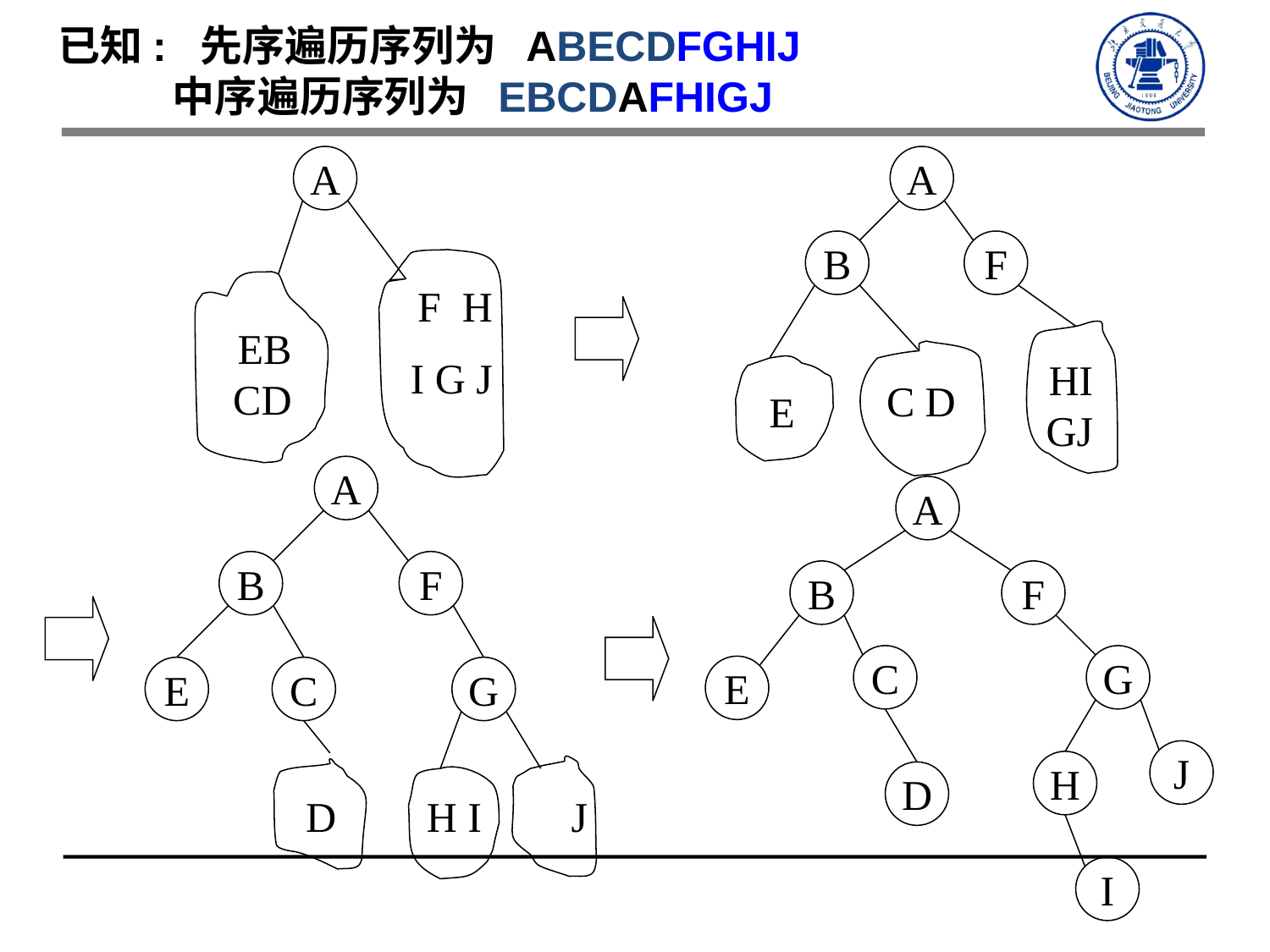

已知:  先序遍历序列为  ABECDFGHIJ
           中序遍历序列为  EBCDAFHIGJ
A

F  H
I G J
EBCD
A
B
F

HIGJ
C D
E

A
B
F
E
C
G

J
D
H I

A
B
F
C
G
E
J
H
D
I